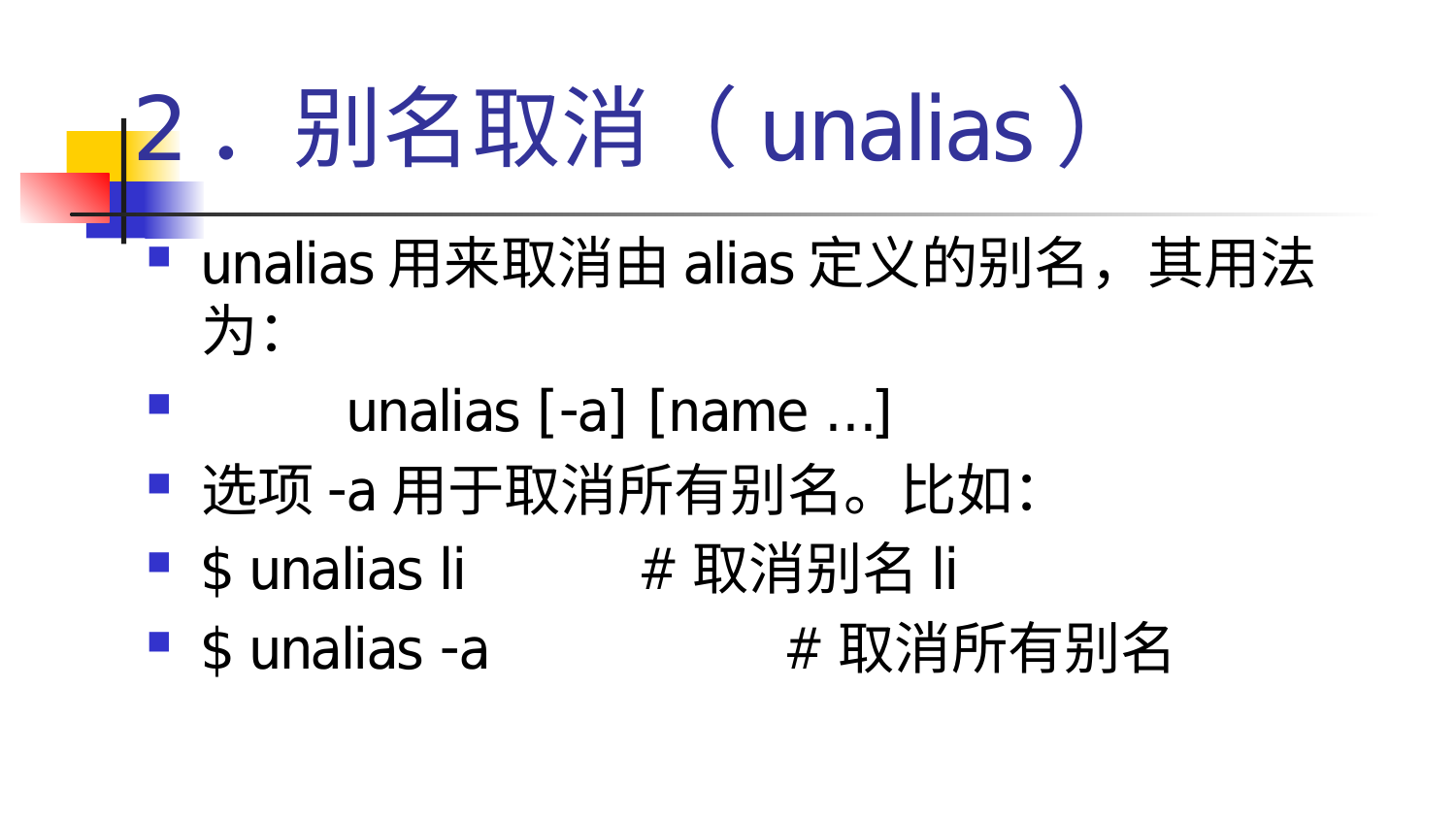

# 2．别名取消（unalias）
unalias用来取消由alias定义的别名，其用法为：
	unalias [-a] [name ...]
选项-a用于取消所有别名。比如：
$ unalias li 		#取消别名li
$ unalias -a 		#取消所有别名